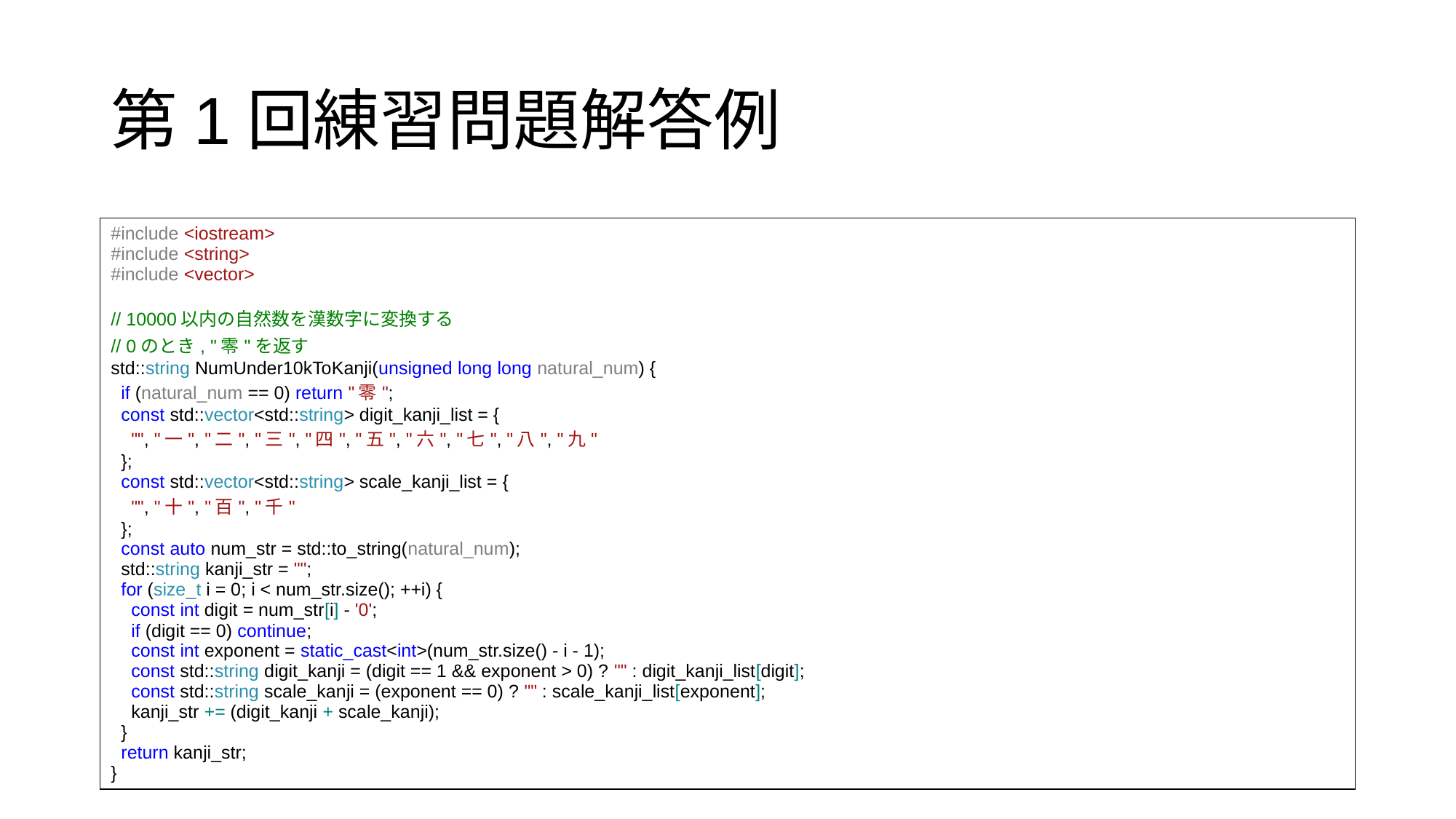

# 第1回練習問題解答例
| #include <iostream> #include <string> #include <vector> // 10000以内の自然数を漢数字に変換する // 0のとき, "零"を返す std::string NumUnder10kToKanji(unsigned long long natural\_num) { if (natural\_num == 0) return "零"; const std::vector<std::string> digit\_kanji\_list = { "", "一", "二", "三", "四", "五", "六", "七", "八", "九" }; const std::vector<std::string> scale\_kanji\_list = { "", "十", "百", "千" }; const auto num\_str = std::to\_string(natural\_num); std::string kanji\_str = ""; for (size\_t i = 0; i < num\_str.size(); ++i) { const int digit = num\_str[i] - '0'; if (digit == 0) continue; const int exponent = static\_cast<int>(num\_str.size() - i - 1); const std::string digit\_kanji = (digit == 1 && exponent > 0) ? "" : digit\_kanji\_list[digit]; const std::string scale\_kanji = (exponent == 0) ? "" : scale\_kanji\_list[exponent]; kanji\_str += (digit\_kanji + scale\_kanji); } return kanji\_str; } |
| --- |